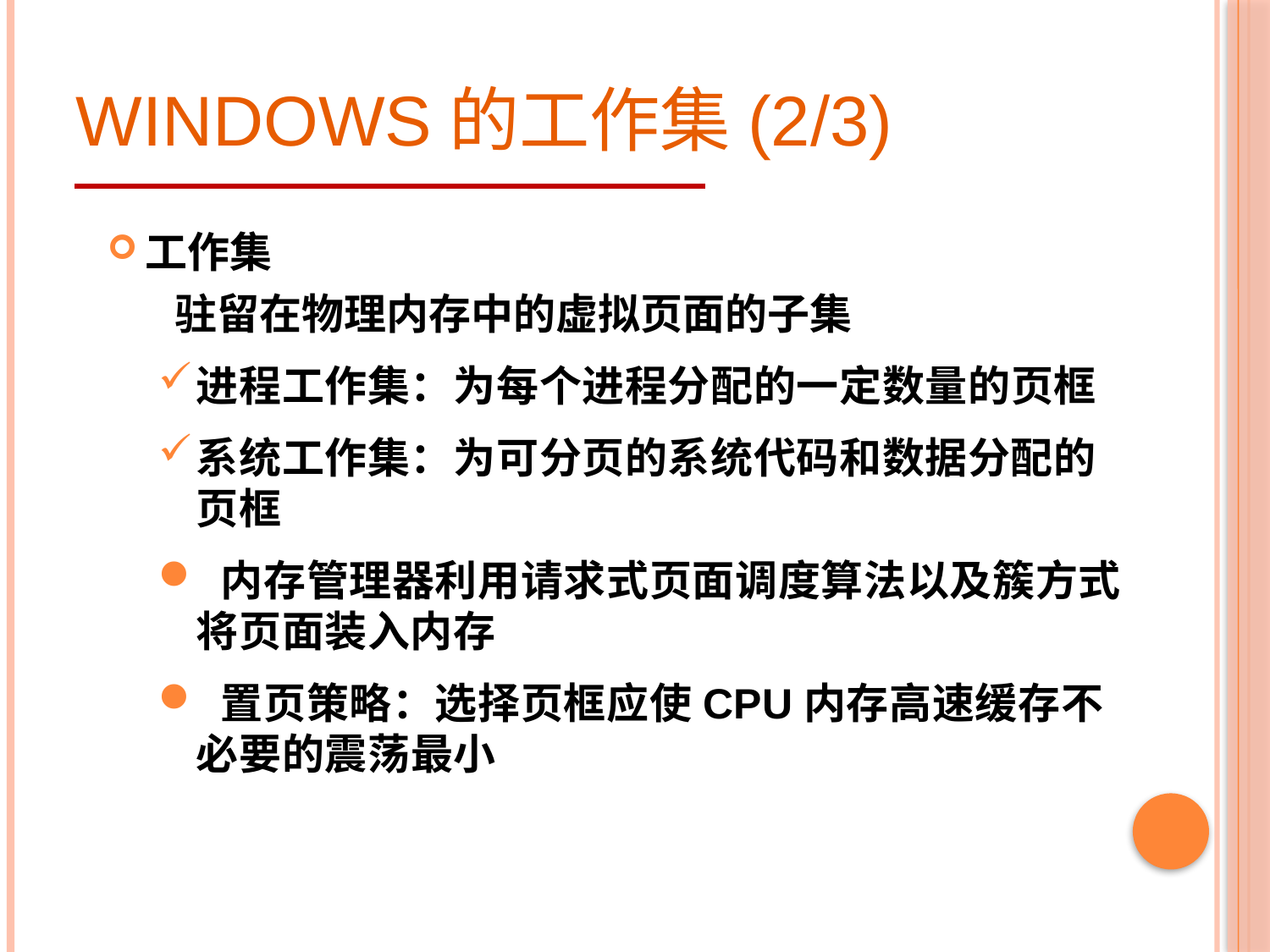

# Windows的工作集(2/3)
工作集
      驻留在物理内存中的虚拟页面的子集
进程工作集：为每个进程分配的一定数量的页框
系统工作集：为可分页的系统代码和数据分配的页框
 内存管理器利用请求式页面调度算法以及簇方式将页面装入内存
 置页策略：选择页框应使CPU内存高速缓存不必要的震荡最小